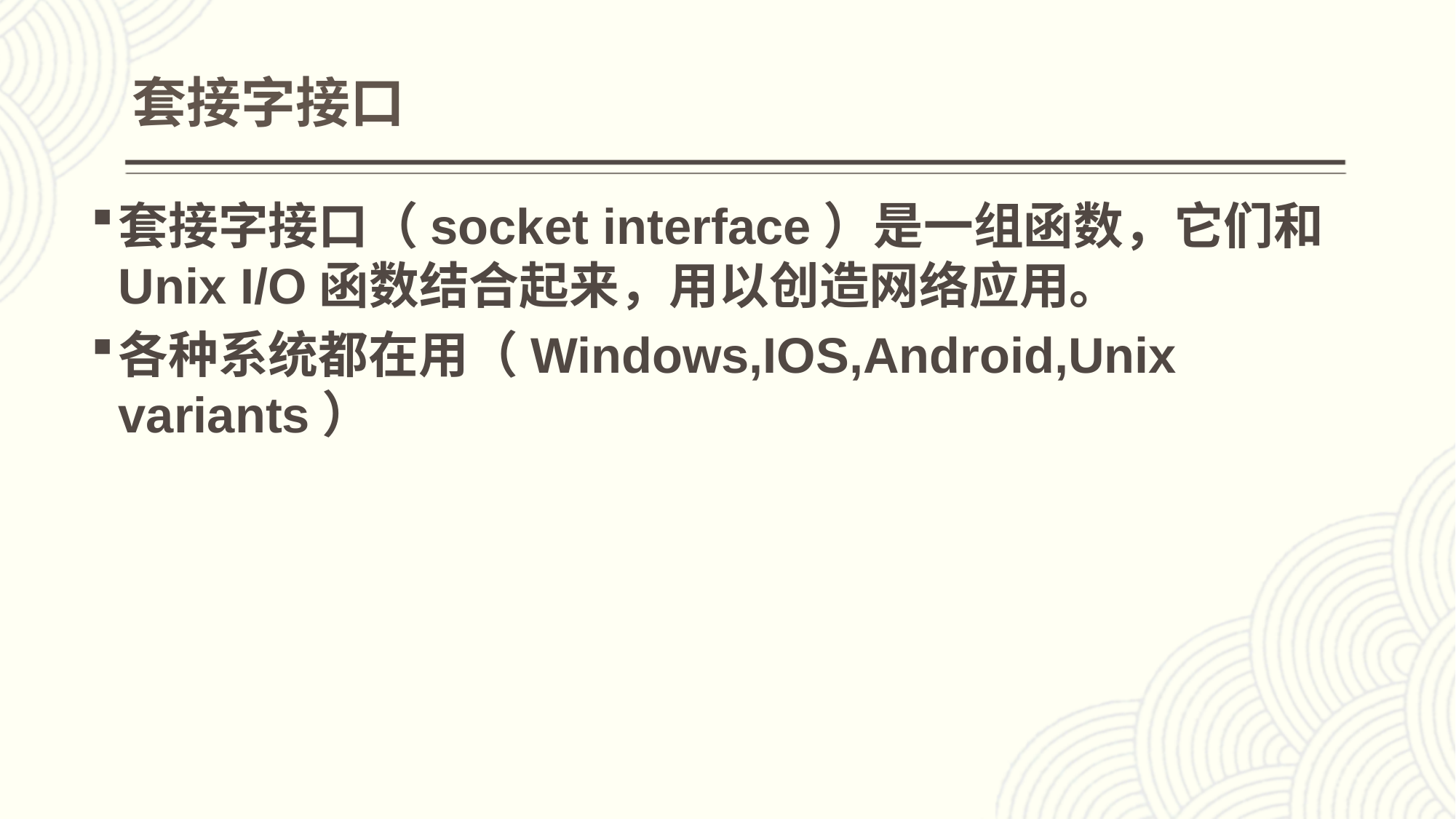

# 套接字接口
套接字接口（socket interface）是一组函数，它们和Unix I/O函数结合起来，用以创造网络应用。
各种系统都在用（Windows,IOS,Android,Unix variants）